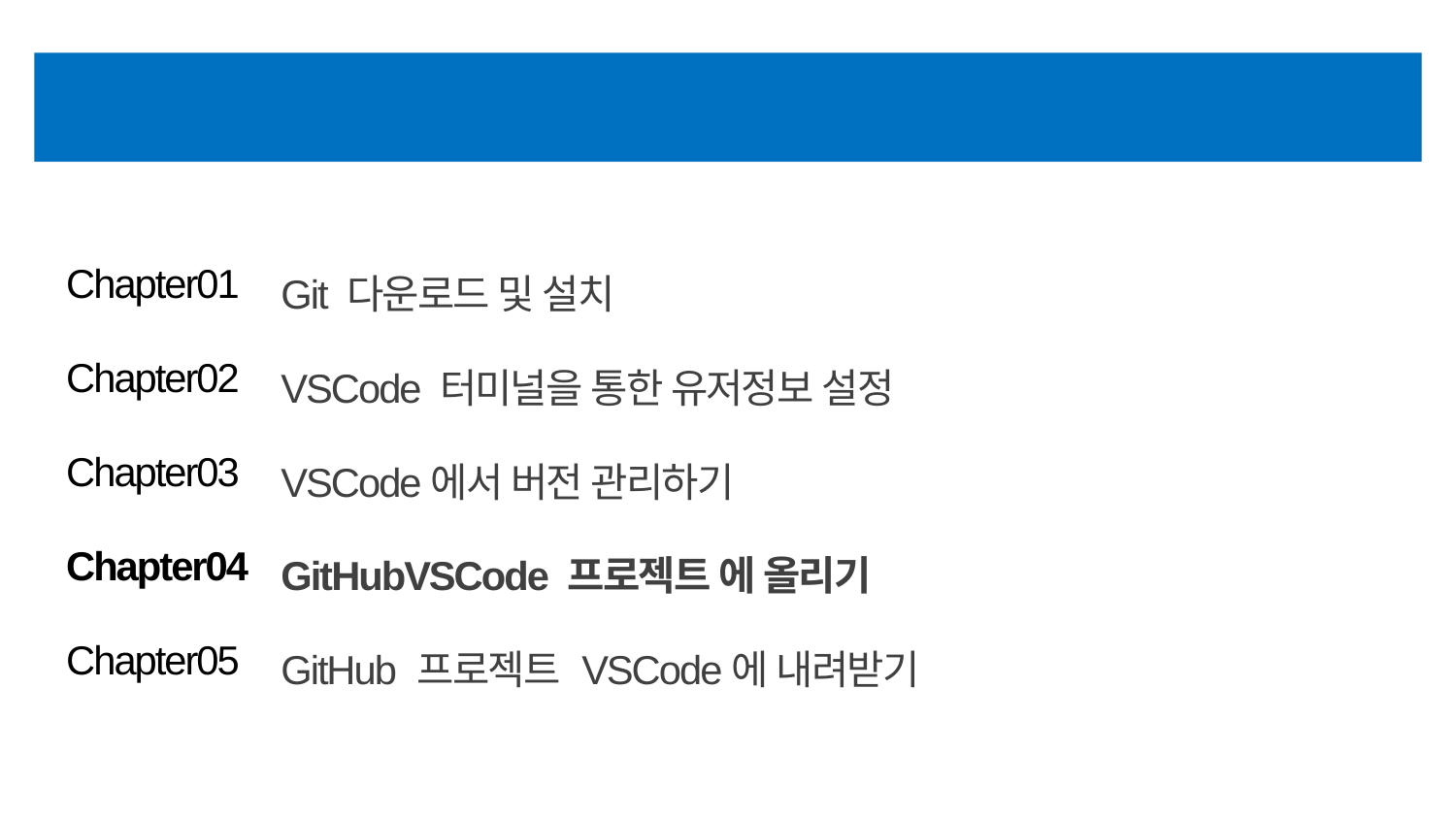

Visual Studio Code 와 Github 연동
| Chapter01 | Git 다운로드 및 설치 |
| --- | --- |
| Chapter02 | VSCode 터미널을 통한 유저정보 설정 |
| Chapter03 | VSCode에서 버전 관리하기 |
| Chapter04 | GitHubVSCode 프로젝트 에 올리기 |
| Chapter05 | GitHub 프로젝트 VSCode에 내려받기 |